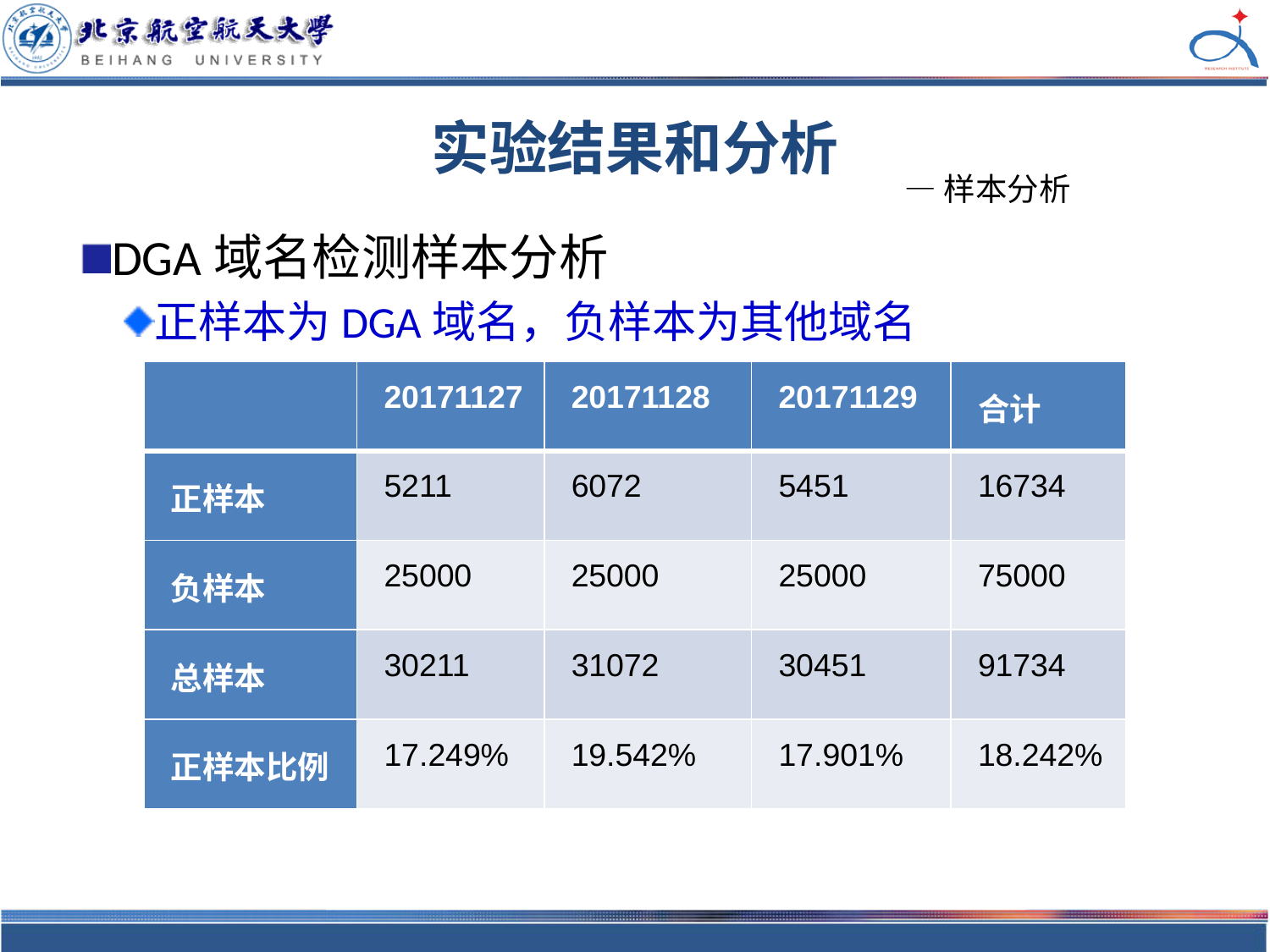

# 实验结果和分析
—样本分析
DGA域名检测样本分析
正样本为DGA域名，负样本为其他域名

|  | 20171127 | 20171128 | 20171129 | 合计 |
| --- | --- | --- | --- | --- |
| 正样本 | 5211 | 6072 | 5451 | 16734 |
| 负样本 | 25000 | 25000 | 25000 | 75000 |
| 总样本 | 30211 | 31072 | 30451 | 91734 |
| 正样本比例 | 17.249% | 19.542% | 17.901% | 18.242% |